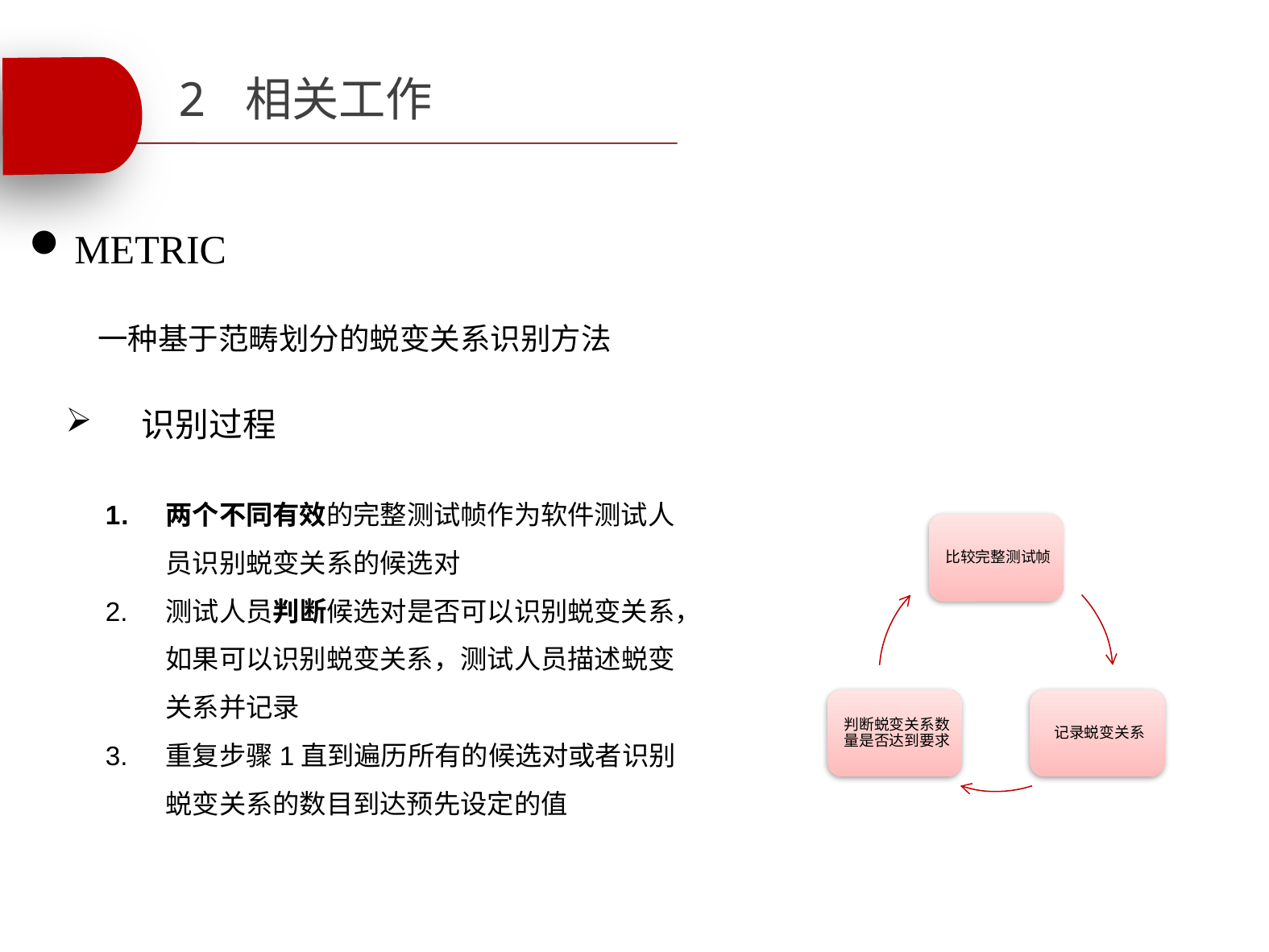

# 2 相关工作
METRIC
一种基于范畴划分的蜕变关系识别方法
 识别过程
两个不同有效的完整测试帧作为软件测试人员识别蜕变关系的候选对
测试人员判断候选对是否可以识别蜕变关系，如果可以识别蜕变关系，测试人员描述蜕变关系并记录
重复步骤1直到遍历所有的候选对或者识别蜕变关系的数目到达预先设定的值
比较完整测试帧
记录蜕变关系
判断蜕变关系数量是否达到要求